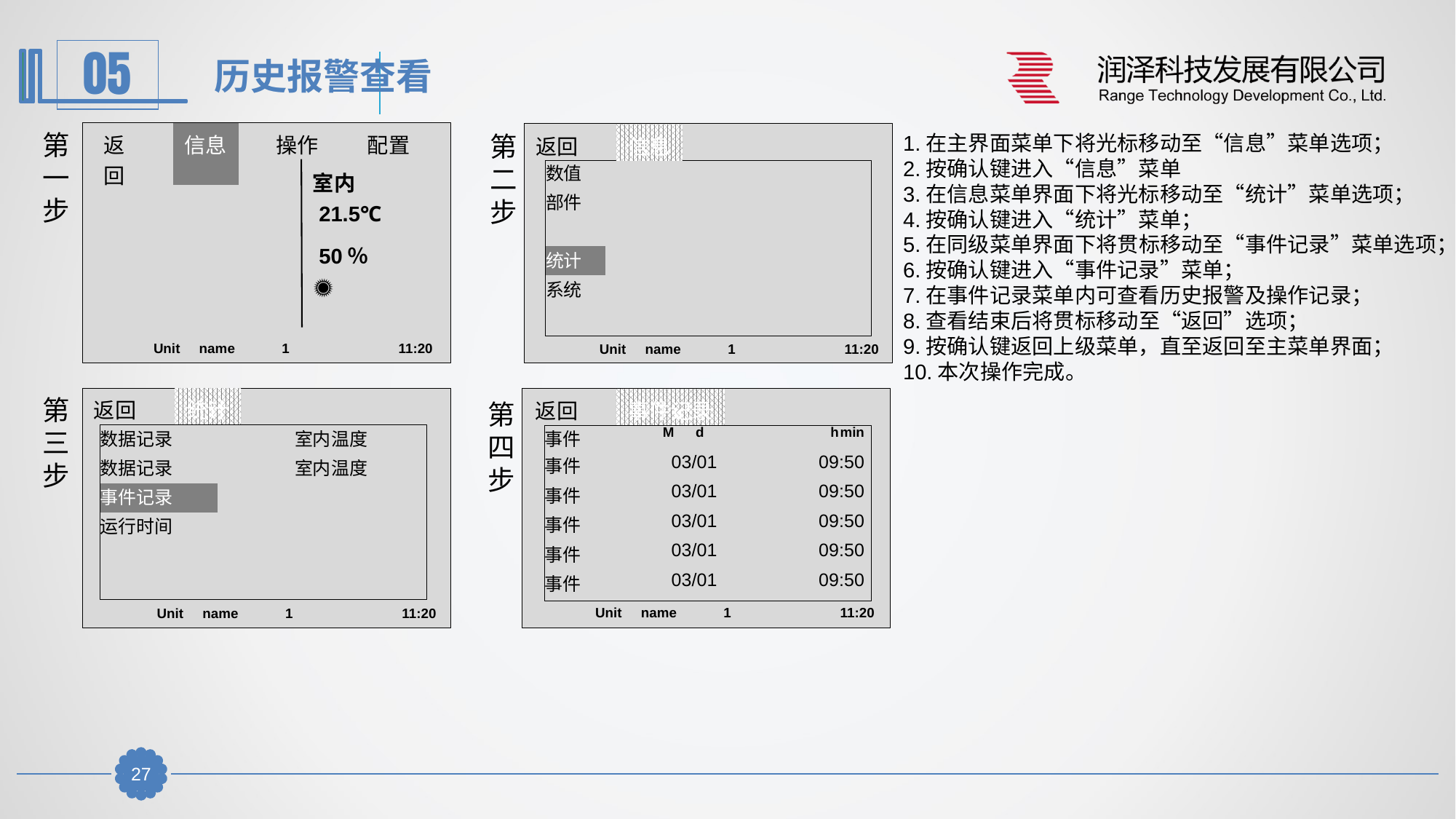

历史报警查看
第一步
| 返回 |  | 信息 |  | 操作 |  | 配置 |  |
| --- | --- | --- | --- | --- | --- | --- | --- |

第二步
| 返回 |  | 信息 |  |  |  |  |  |
| --- | --- | --- | --- | --- | --- | --- | --- |
1.在主界面菜单下将光标移动至“信息”菜单选项；
2.按确认键进入“信息”菜单
3.在信息菜单界面下将光标移动至“统计”菜单选项；
4.按确认键进入“统计”菜单；
5.在同级菜单界面下将贯标移动至“事件记录”菜单选项；
6.按确认键进入“事件记录”菜单；
7.在事件记录菜单内可查看历史报警及操作记录；
8.查看结束后将贯标移动至“返回”选项；
9.按确认键返回上级菜单，直至返回至主菜单界面；
10.本次操作完成。
| 数值 |  |
| --- | --- |
| 部件 |  |
|  |  |
| 统计 |  |
| 系统 |  |
|  |  |
| 室内 |
| --- |
| 21.5℃ |
| 50％ |
| ☀ |

|  | Unit name | 1 | 11:20 |
| --- | --- | --- | --- |
|  | Unit name | 1 | 11:20 |
| --- | --- | --- | --- |
第三步
| 返回 |  | 统计 |  |  |  |  |  |
| --- | --- | --- | --- | --- | --- | --- | --- |

| 返回 |  | 事件记录 |  |  |  |  |
| --- | --- | --- | --- | --- | --- | --- |
第四步

| 数据记录 |  | 室内温度 |
| --- | --- | --- |
| 数据记录 |  | 室内温度 |
| 事件记录 |  |  |
| 运行时间 |  |  |
|  |  |  |
|  |  |  |
| 事件 |  | M | d | h | min |
| --- | --- | --- | --- | --- | --- |

| 事件 | 03/01 | 09:50 |
| --- | --- | --- |
| 事件 | 03/01 | 09:50 |
| 事件 | 03/01 | 09:50 |
| 事件 | 03/01 | 09:50 |
| 事件 | 03/01 | 09:50 |
|  | Unit name | 1 | 11:20 |
| --- | --- | --- | --- |
|  | Unit name | 1 | 11:20 |
| --- | --- | --- | --- |
|  | Unit name | 1 | 11:20 |
| --- | --- | --- | --- |
27